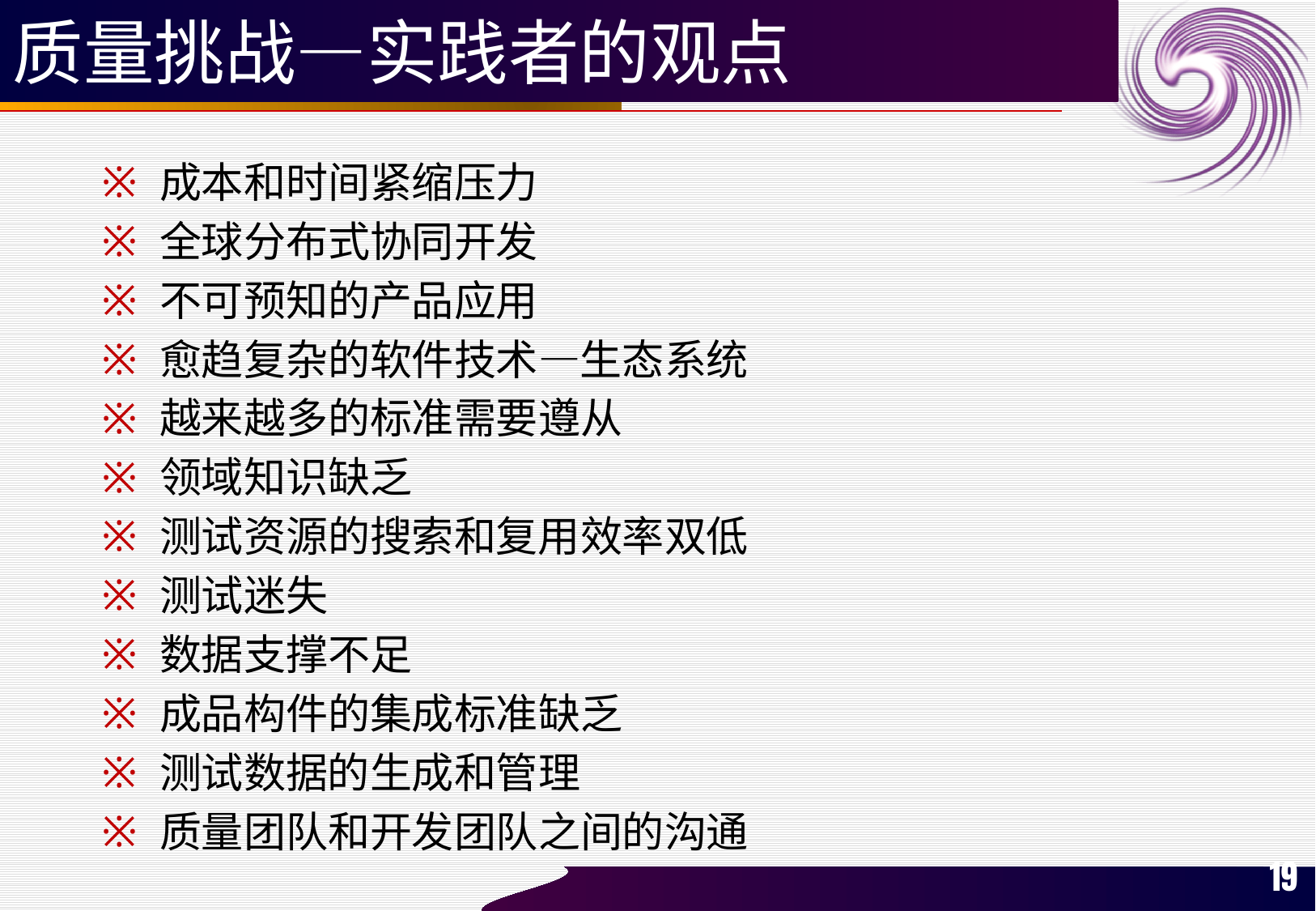

# 质量挑战—实践者的观点
成本和时间紧缩压力
全球分布式协同开发
不可预知的产品应用
愈趋复杂的软件技术—生态系统
越来越多的标准需要遵从
领域知识缺乏
测试资源的搜索和复用效率双低
测试迷失
数据支撑不足
成品构件的集成标准缺乏
测试数据的生成和管理
质量团队和开发团队之间的沟通
19